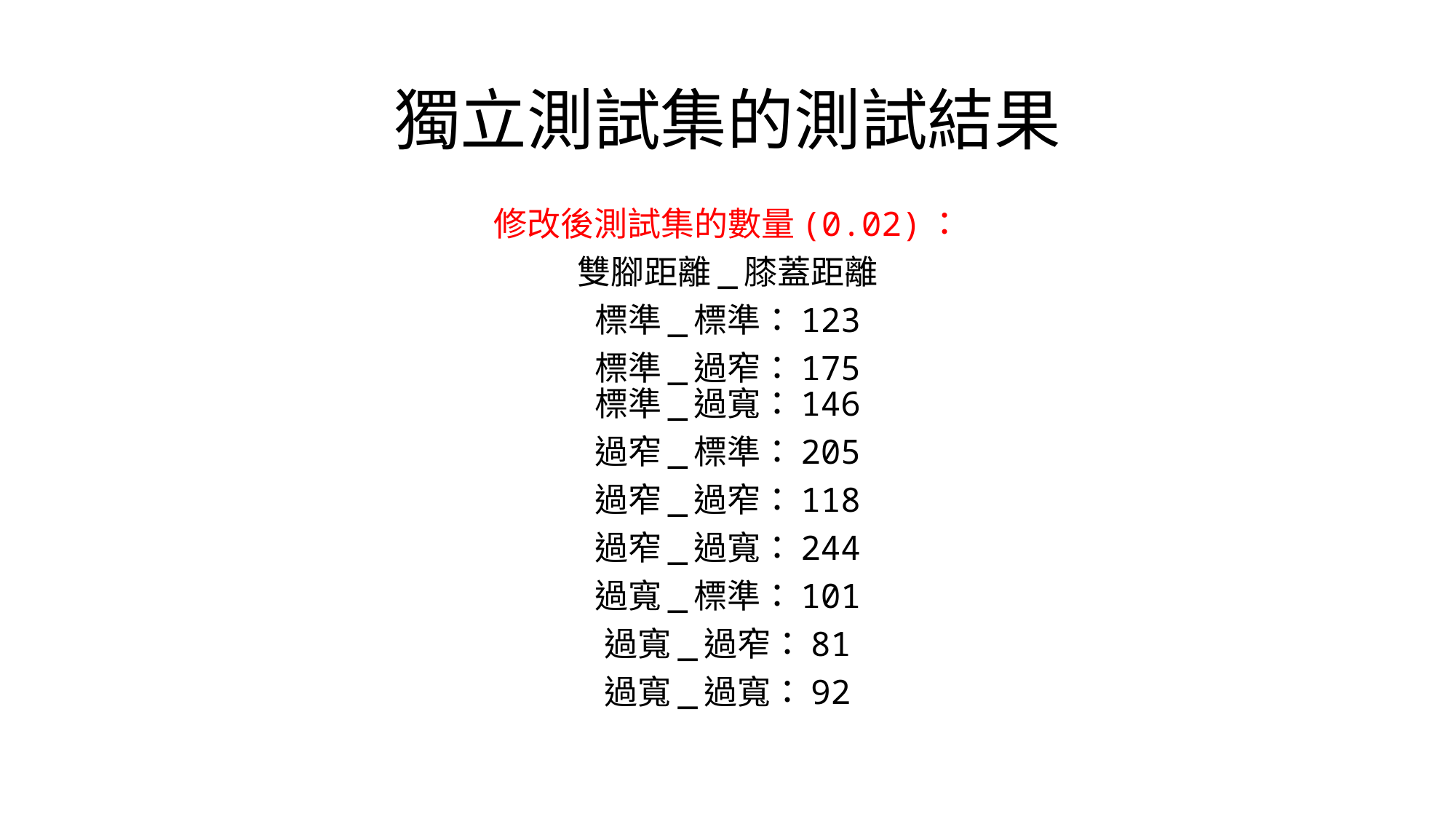

# 獨立測試集的測試結果
修改後測試集的數量(0.02)：
雙腳距離_膝蓋距離
標準_標準：123
標準_過窄：175
標準_過寬：146
過窄_標準：205
過窄_過窄：118
過窄_過寬：244
過寬_標準：101
過寬_過窄：81
過寬_過寬：92